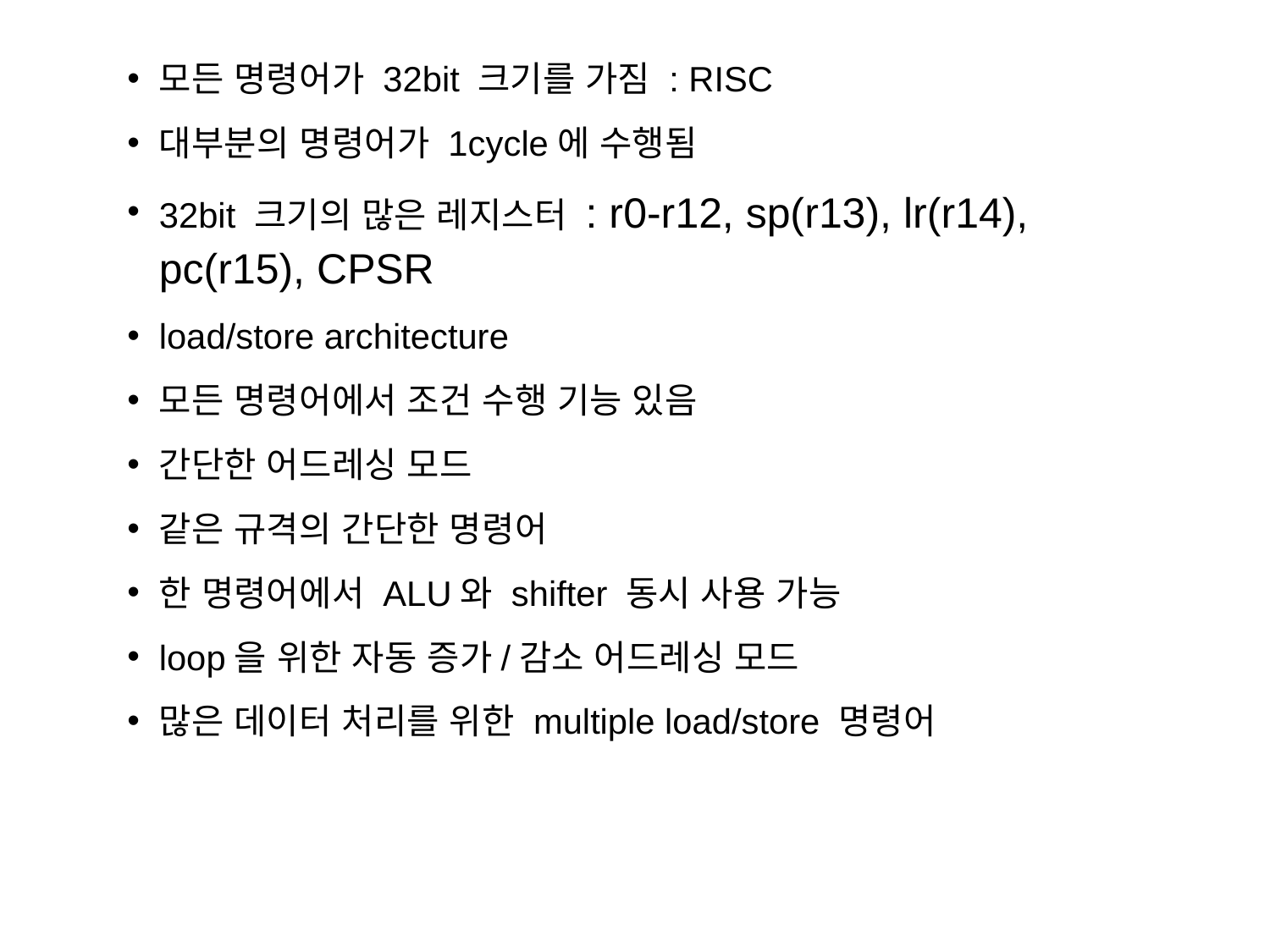

모든 명령어가 32bit 크기를 가짐 : RISC
대부분의 명령어가 1cycle에 수행됨
32bit 크기의 많은 레지스터 : r0-r12, sp(r13), lr(r14), pc(r15), CPSR
load/store architecture
모든 명령어에서 조건 수행 기능 있음
간단한 어드레싱 모드
같은 규격의 간단한 명령어
한 명령어에서 ALU와 shifter 동시 사용 가능
loop을 위한 자동 증가/감소 어드레싱 모드
많은 데이터 처리를 위한 multiple load/store 명령어